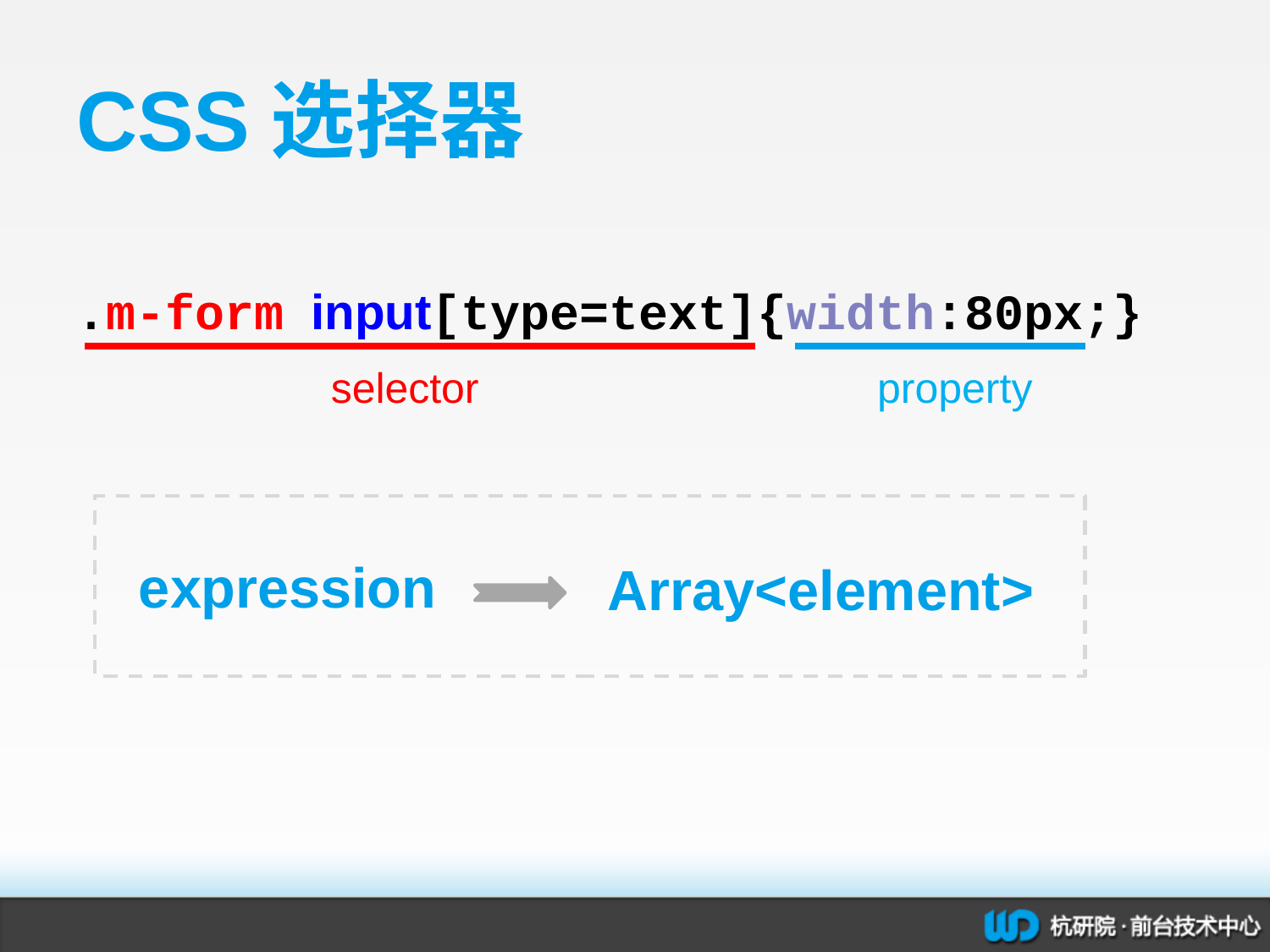

# CSS选择器
.m-form  input[type=text]{width:80px;}

selector
property
  expression
Array<element>